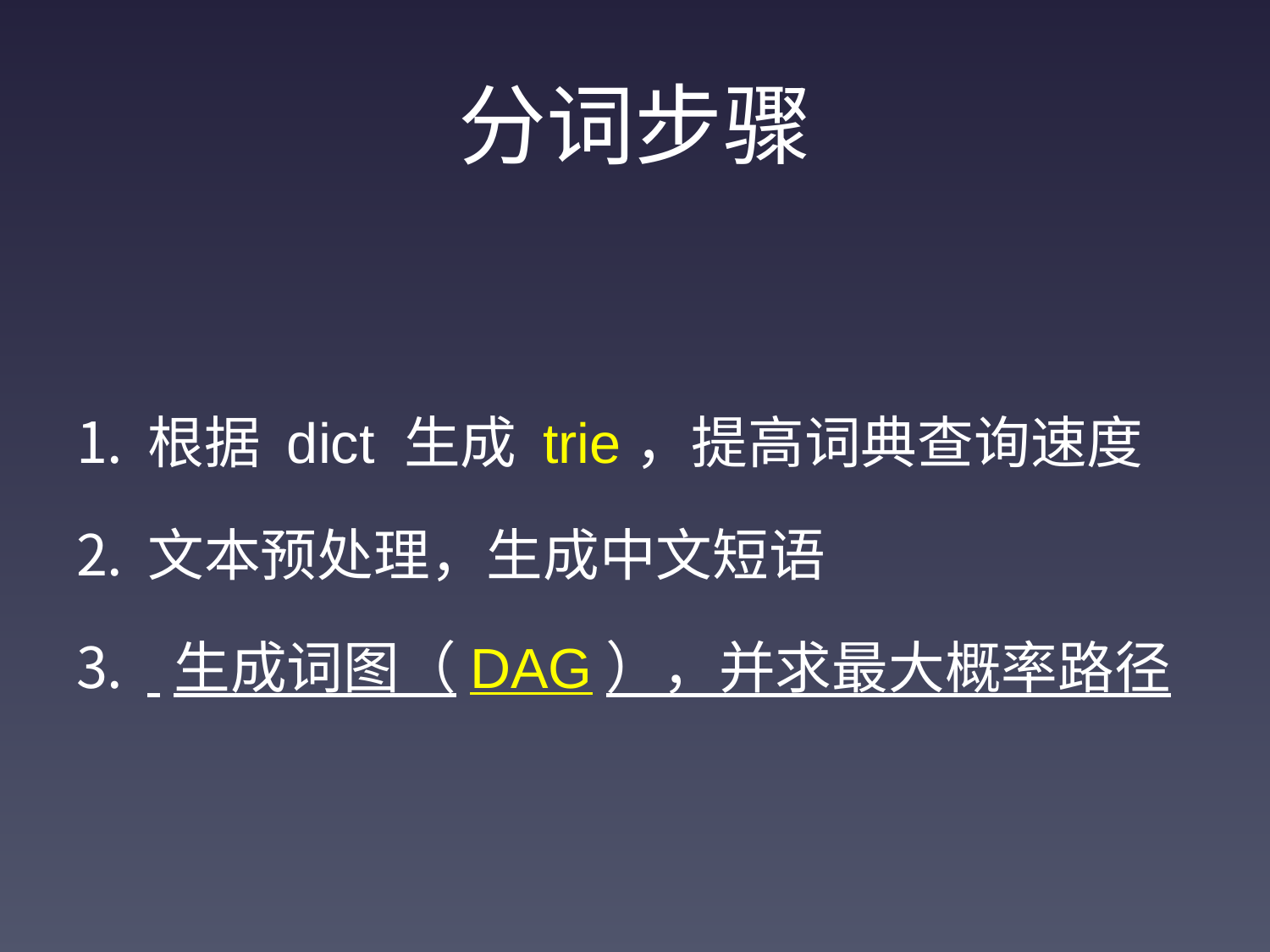

# 分词步骤
根据 dict 生成 trie，提高词典查询速度
文本预处理，生成中文短语
 生成词图（DAG），并求最大概率路径